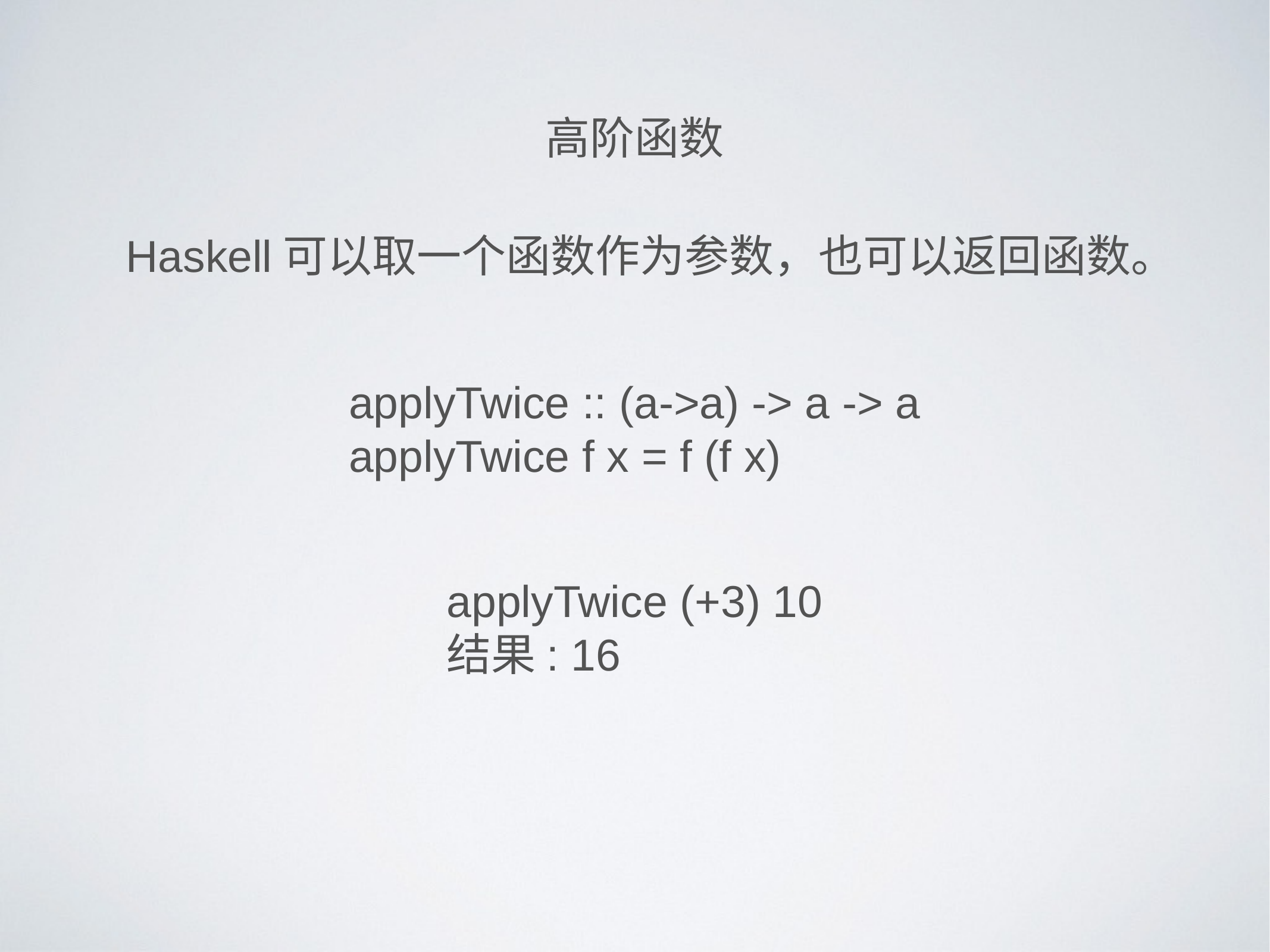

高阶函数
Haskell可以取一个函数作为参数，也可以返回函数。
applyTwice :: (a->a) -> a -> a
applyTwice f x = f (f x)
applyTwice (+3) 10
结果: 16